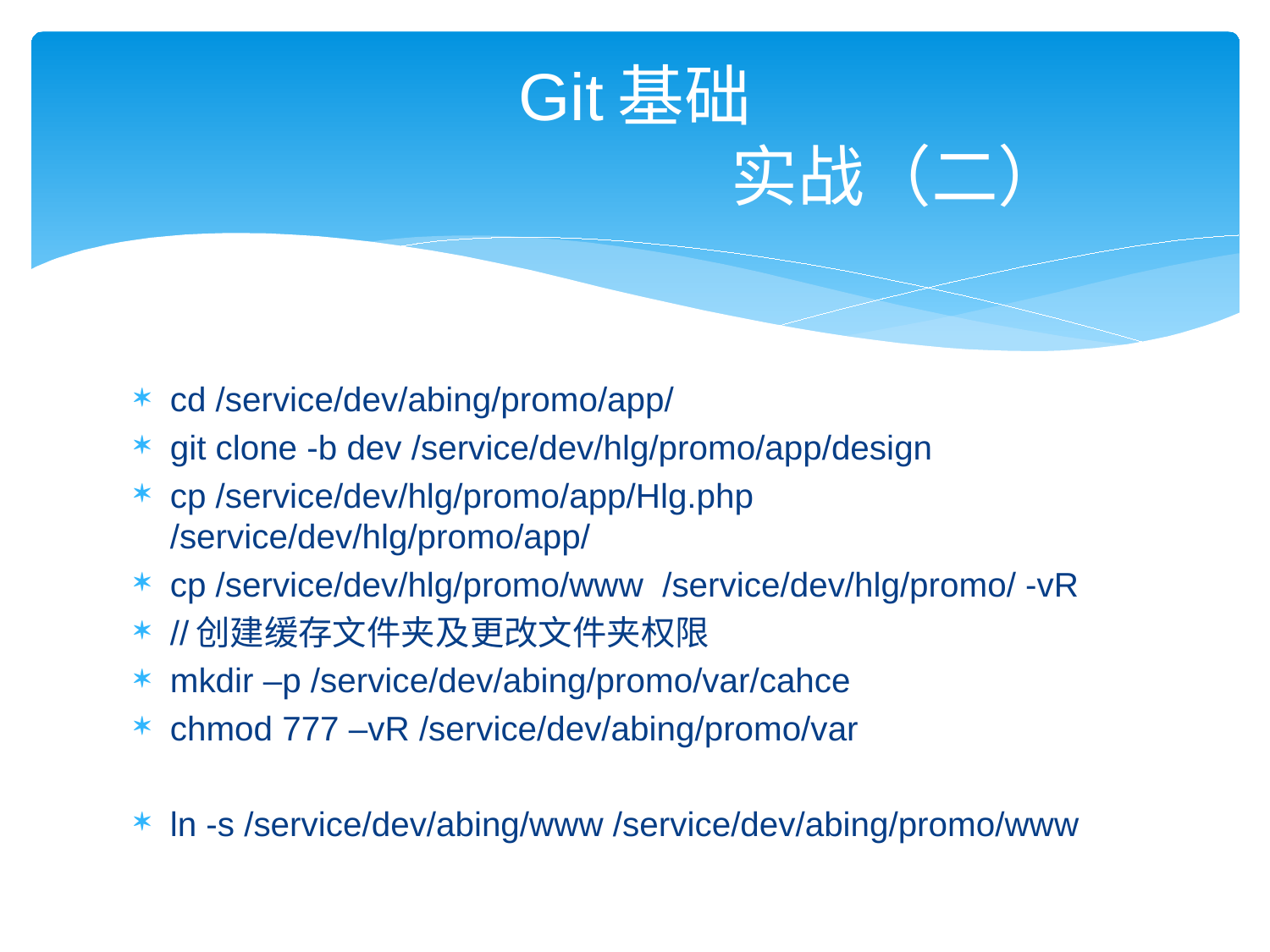

# Git基础 实战（二）
cd /service/dev/abing/promo/app/
git clone -b dev /service/dev/hlg/promo/app/design
cp /service/dev/hlg/promo/app/Hlg.php /service/dev/hlg/promo/app/
cp /service/dev/hlg/promo/www  /service/dev/hlg/promo/ -vR
//创建缓存文件夹及更改文件夹权限
mkdir –p /service/dev/abing/promo/var/cahce
chmod 777 –vR /service/dev/abing/promo/var

ln -s /service/dev/abing/www /service/dev/abing/promo/www